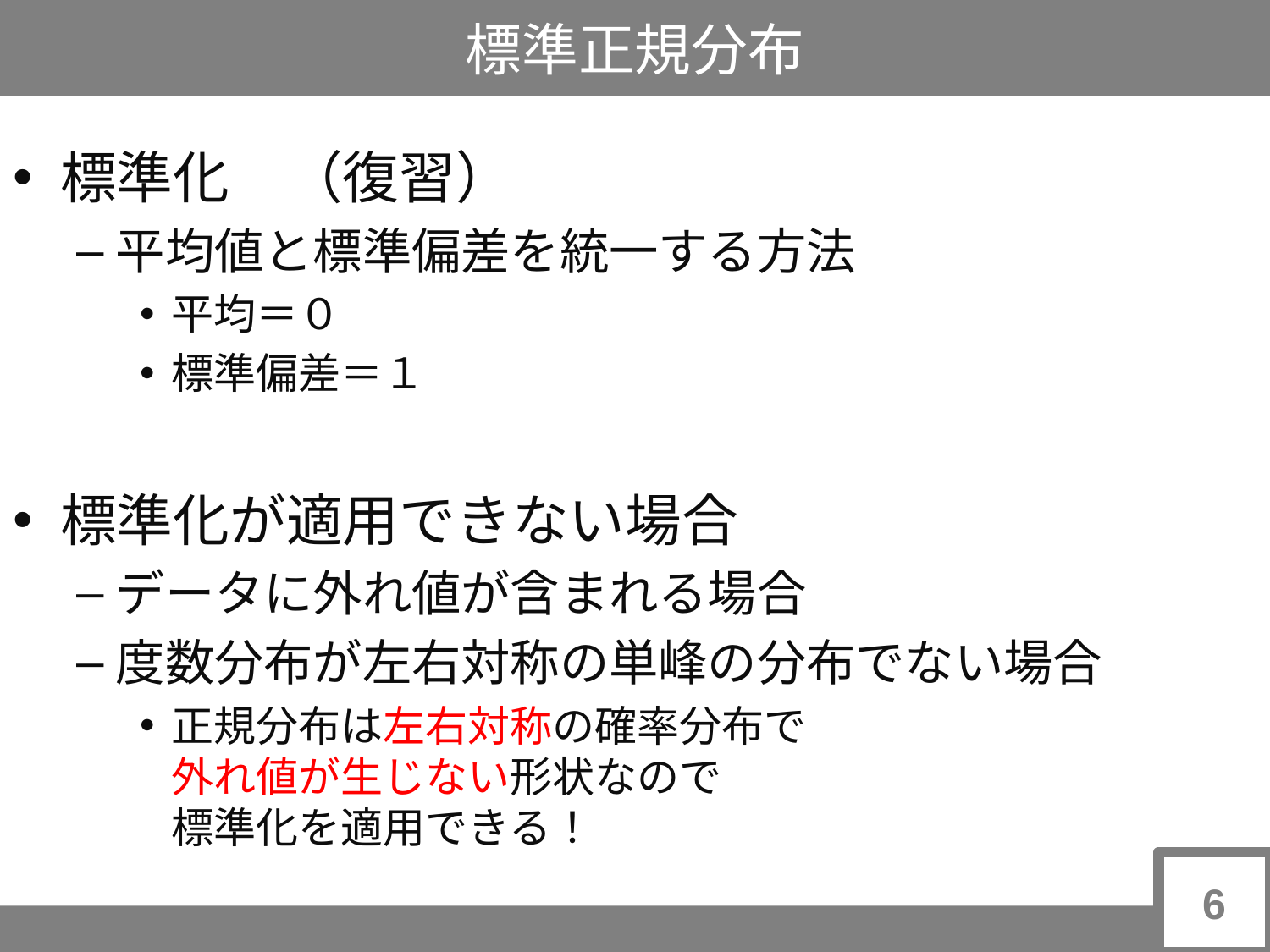

# 標準正規分布
標準化　（復習）
平均値と標準偏差を統一する方法
平均＝０
標準偏差＝１

標準化が適用できない場合
データに外れ値が含まれる場合
度数分布が左右対称の単峰の分布でない場合
正規分布は左右対称の確率分布で
外れ値が生じない形状なので
標準化を適用できる！
6